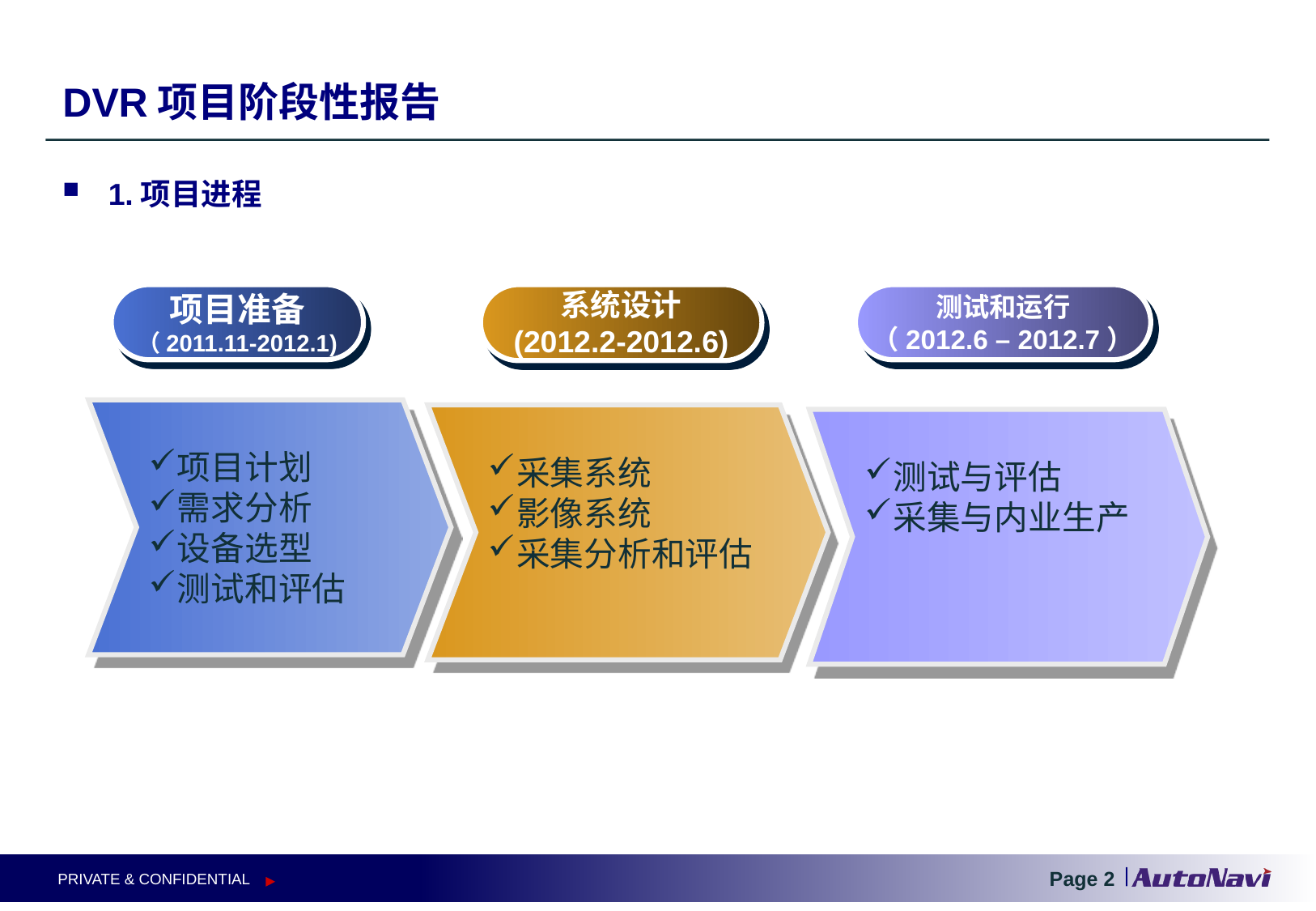

DVR项目阶段性报告
1.项目进程

项目准备
（2011.11-2012.1)
系统设计
(2012.2-2012.6)
测试和运行
（2012.6 – 2012.7）

项目计划
需求分析
设备选型
测试和评估

采集系统
影像系统
采集分析和评估

测试与评估
采集与内业生产